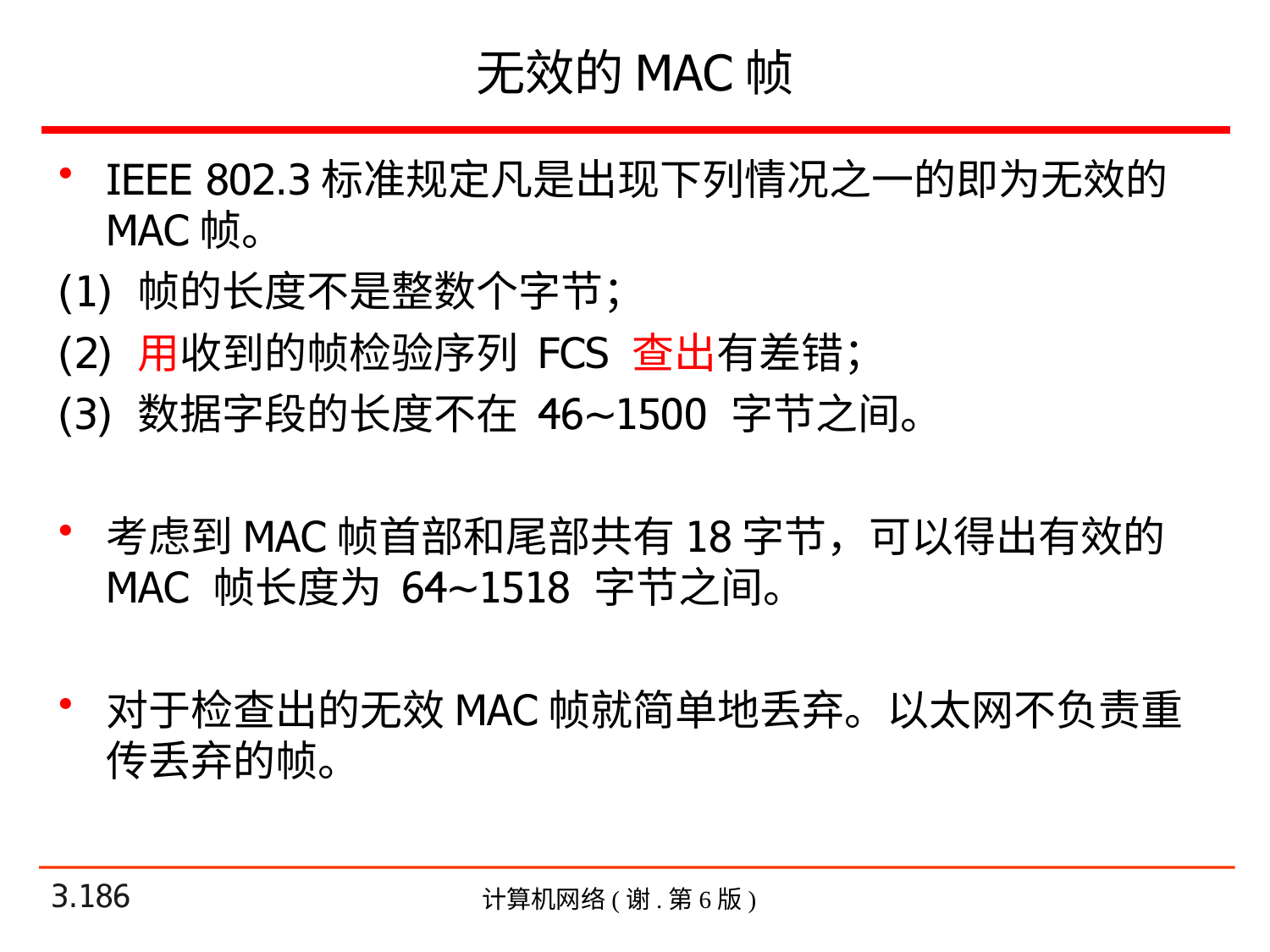

# 无效的MAC帧
IEEE 802.3标准规定凡是出现下列情况之一的即为无效的MAC帧。
(1) 帧的长度不是整数个字节；
(2) 用收到的帧检验序列 FCS 查出有差错；
(3) 数据字段的长度不在 46~1500 字节之间。

考虑到MAC帧首部和尾部共有18字节，可以得出有效的 MAC 帧长度为 64~1518 字节之间。

对于检查出的无效MAC帧就简单地丢弃。以太网不负责重传丢弃的帧。